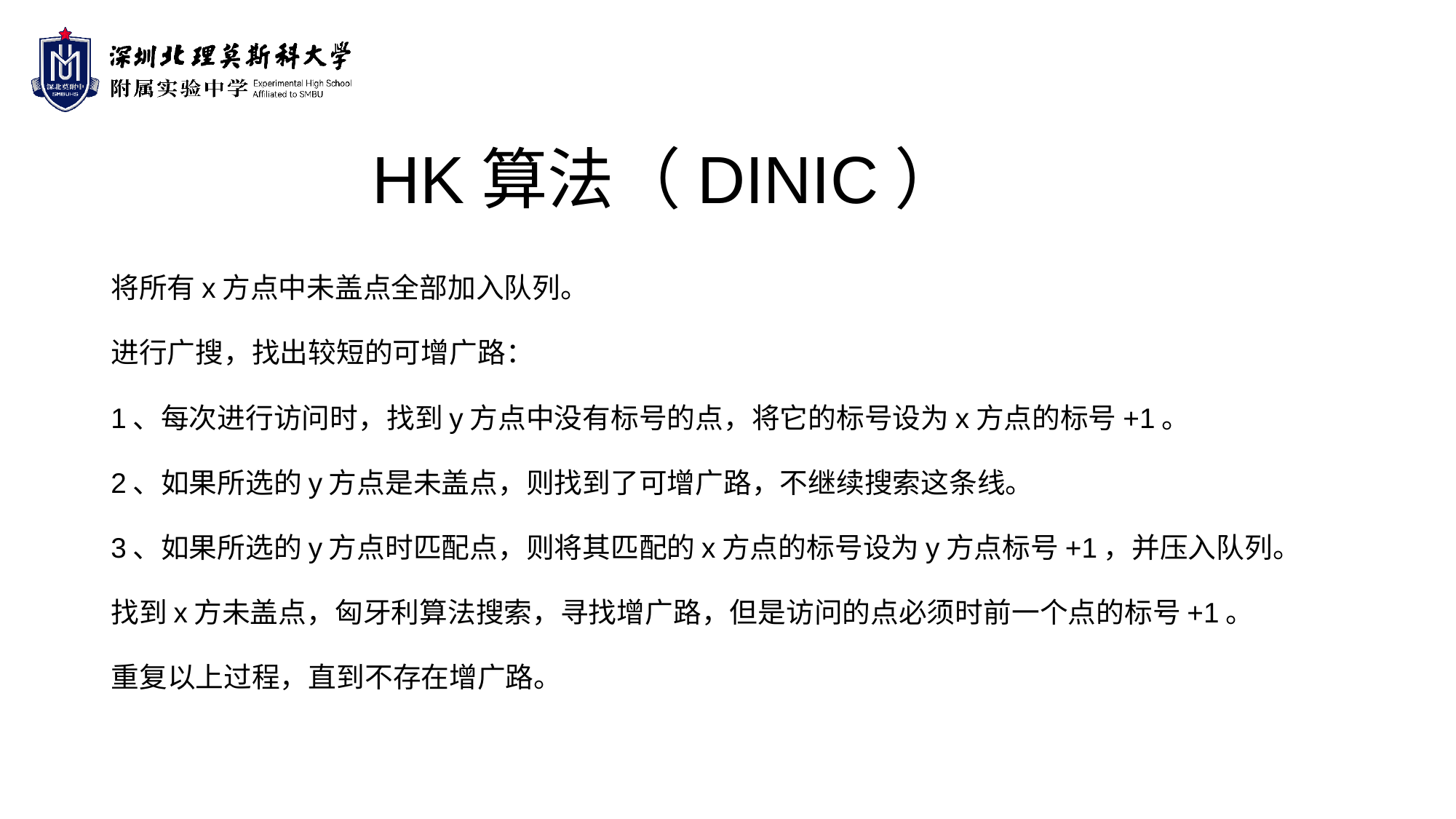

HK算法（DINIC）
将所有x方点中未盖点全部加入队列。
进行广搜，找出较短的可增广路：
1、每次进行访问时，找到y方点中没有标号的点，将它的标号设为x方点的标号+1。
2、如果所选的y方点是未盖点，则找到了可增广路，不继续搜索这条线。
3、如果所选的y方点时匹配点，则将其匹配的x方点的标号设为y方点标号+1，并压入队列。
找到x方未盖点，匈牙利算法搜索，寻找增广路，但是访问的点必须时前一个点的标号+1。
重复以上过程，直到不存在增广路。